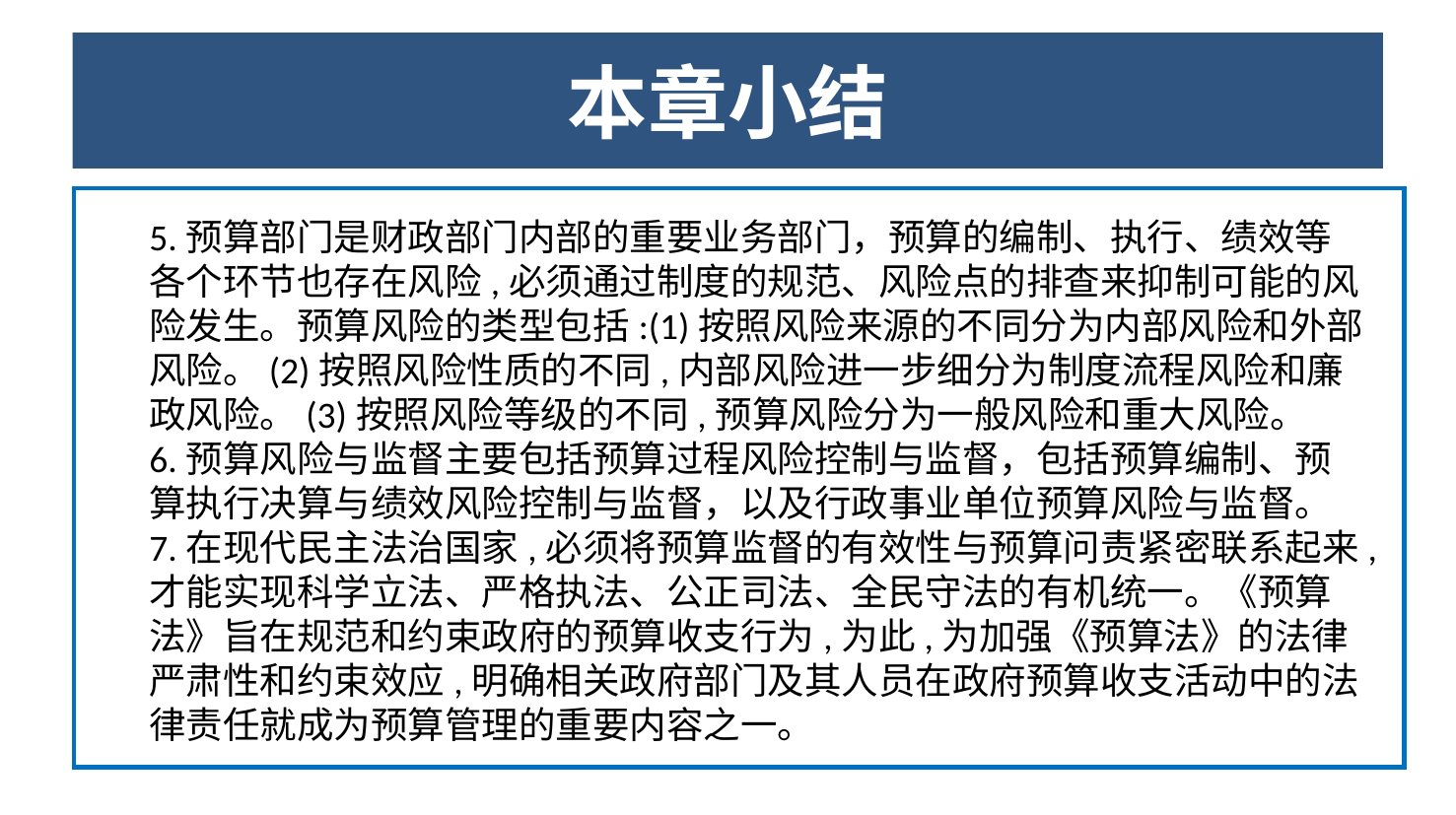

单击添加标题
# 本章小结

03
04
5.预算部门是财政部门内部的重要业务部门，预算的编制、执行、绩效等各个环节也存在风险,必须通过制度的规范、风险点的排查来抑制可能的风险发生。预算风险的类型包括:(1)按照风险来源的不同分为内部风险和外部风险。(2)按照风险性质的不同,内部风险进一步细分为制度流程风险和廉政风险。(3)按照风险等级的不同,预算风险分为一般风险和重大风险。
6.预算风险与监督主要包括预算过程风险控制与监督，包括预算编制、预算执行决算与绩效风险控制与监督，以及行政事业单位预算风险与监督。
7.在现代民主法治国家,必须将预算监督的有效性与预算问责紧密联系起来,才能实现科学立法、严格执法、公正司法、全民守法的有机统一。《预算法》旨在规范和约束政府的预算收支行为,为此,为加强《预算法》的法律严肃性和约束效应,明确相关政府部门及其人员在政府预算收支活动中的法律责任就成为预算管理的重要内容之一。